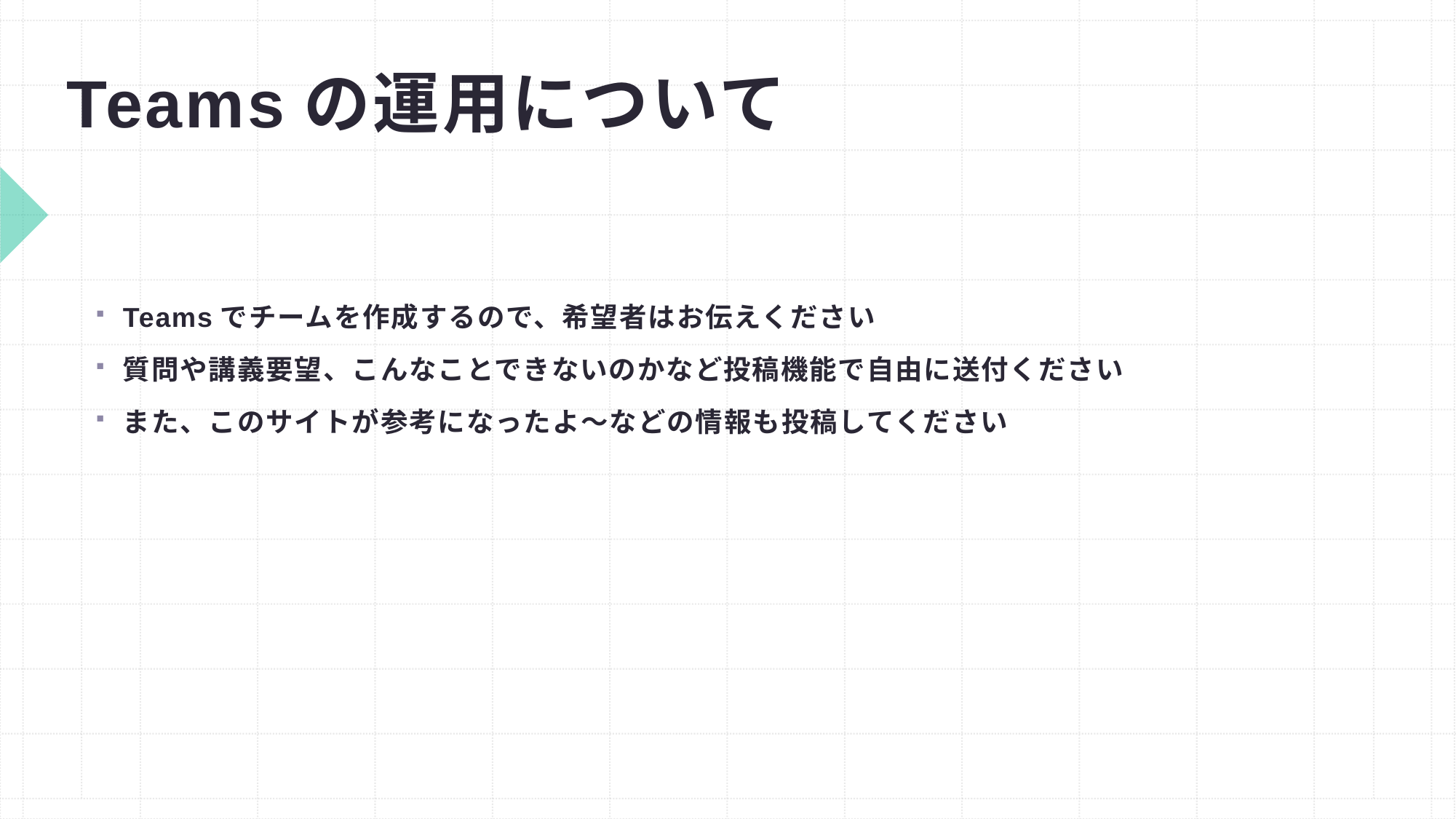

# Teamsの運用について
Teamsでチームを作成するので、希望者はお伝えください
質問や講義要望、こんなことできないのかなど投稿機能で自由に送付ください
また、このサイトが参考になったよ～などの情報も投稿してください